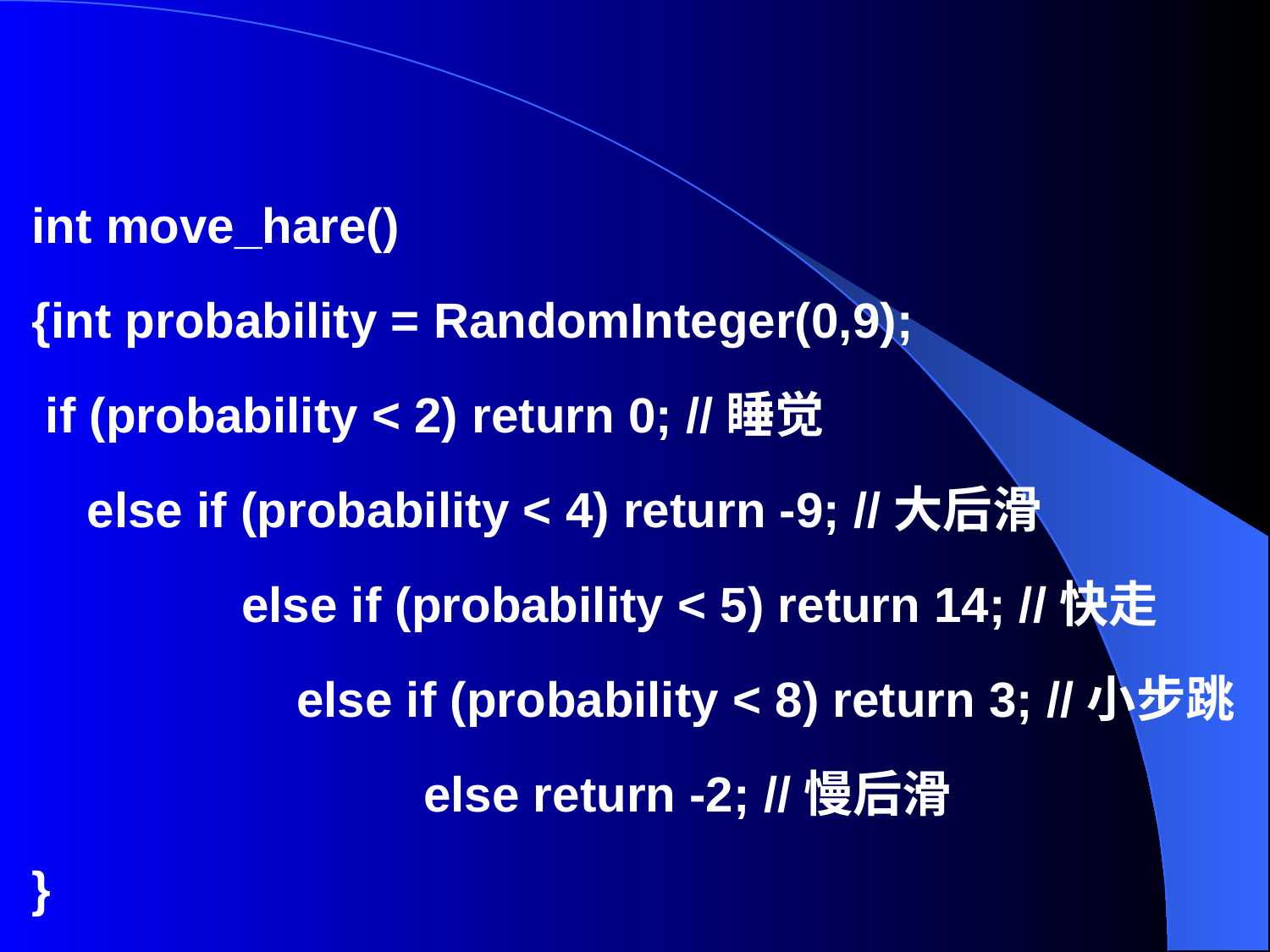

int move_hare()
{int probability = RandomInteger(0,9);
 if (probability < 2) return 0; //睡觉
    else if (probability < 4) return -9; //大后滑
	      else if (probability < 5) return 14; //快走
	          else if (probability < 8) return 3; //小步跳
		          else return -2; //慢后滑
}